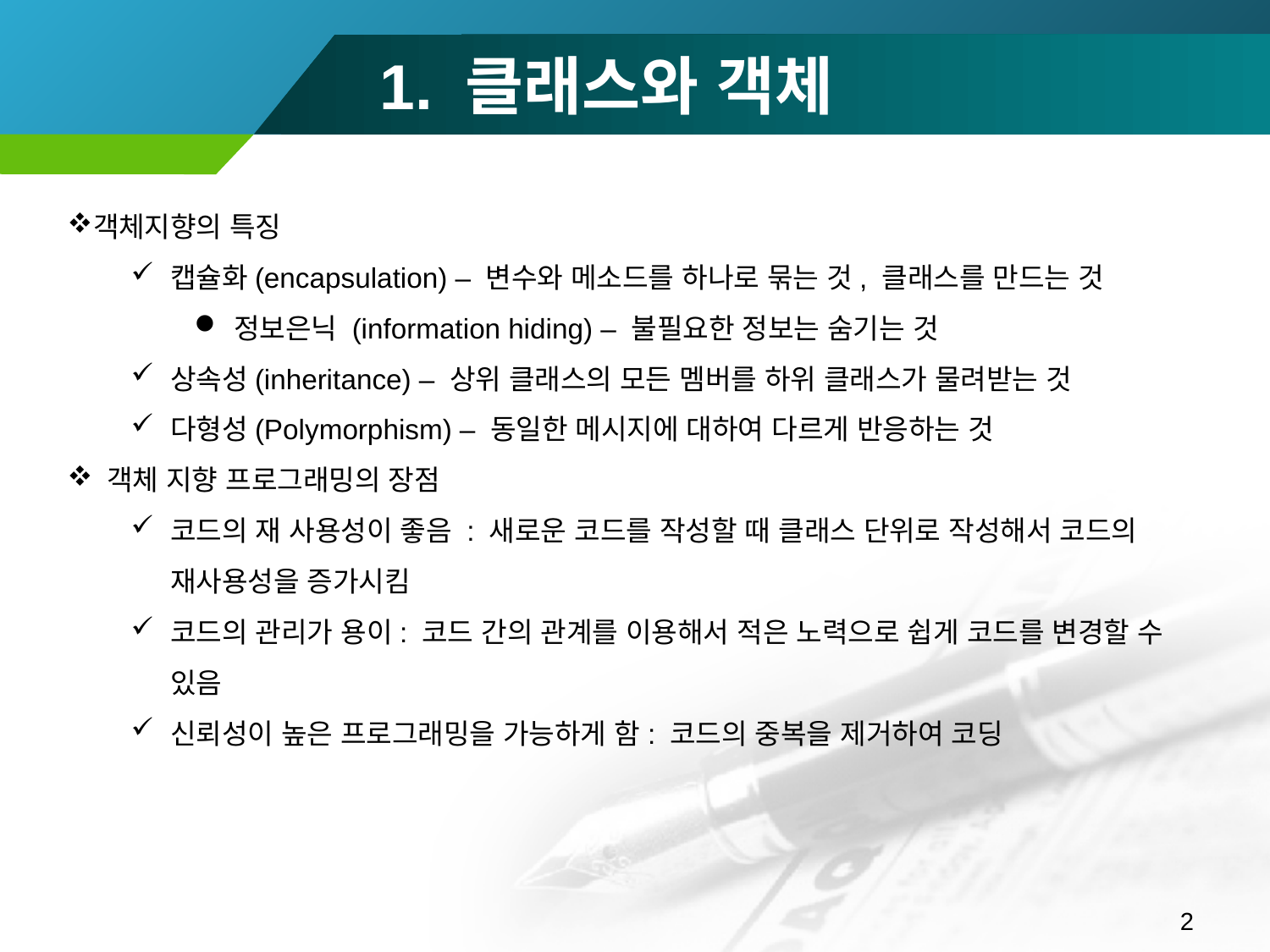

# 1. 클래스와 객체
객체지향의 특징
캡슐화(encapsulation) – 변수와 메소드를 하나로 묶는 것, 클래스를 만드는 것
정보은닉 (information hiding) – 불필요한 정보는 숨기는 것
상속성(inheritance) – 상위 클래스의 모든 멤버를 하위 클래스가 물려받는 것
다형성(Polymorphism) – 동일한 메시지에 대하여 다르게 반응하는 것
객체 지향 프로그래밍의 장점
코드의 재 사용성이 좋음 : 새로운 코드를 작성할 때 클래스 단위로 작성해서 코드의 재사용성을 증가시킴
코드의 관리가 용이: 코드 간의 관계를 이용해서 적은 노력으로 쉽게 코드를 변경할 수 있음
신뢰성이 높은 프로그래밍을 가능하게 함: 코드의 중복을 제거하여 코딩

2